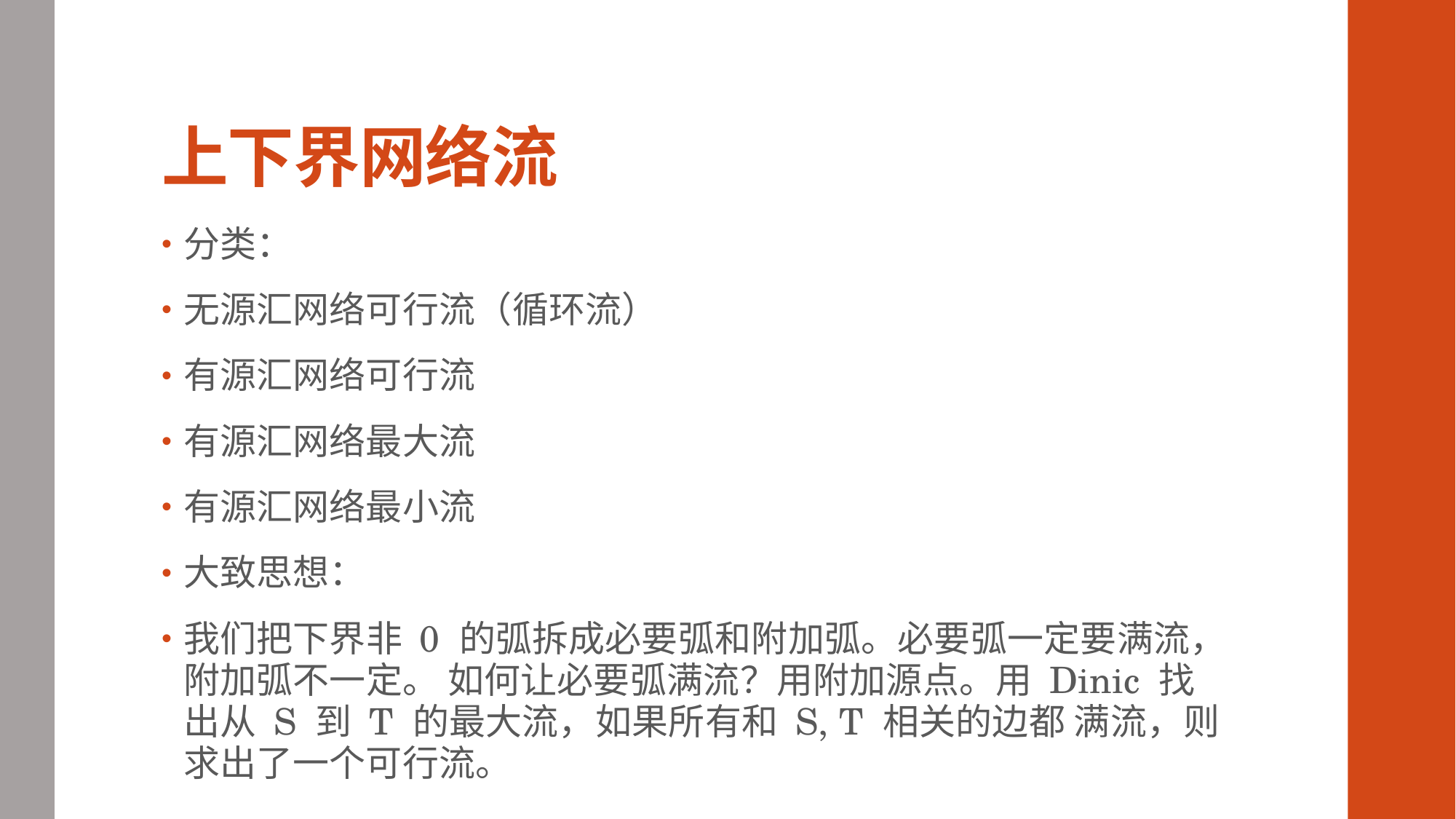

# 上下界网络流
分类：
无源汇网络可行流（循环流）
有源汇网络可行流
有源汇网络最大流
有源汇网络最小流
大致思想：
我们把下界非 0 的弧拆成必要弧和附加弧。必要弧一定要满流，附加弧不一定。 如何让必要弧满流？用附加源点。用 Dinic 找出从 S 到 T 的最大流，如果所有和 S, T 相关的边都 满流，则求出了一个可行流。